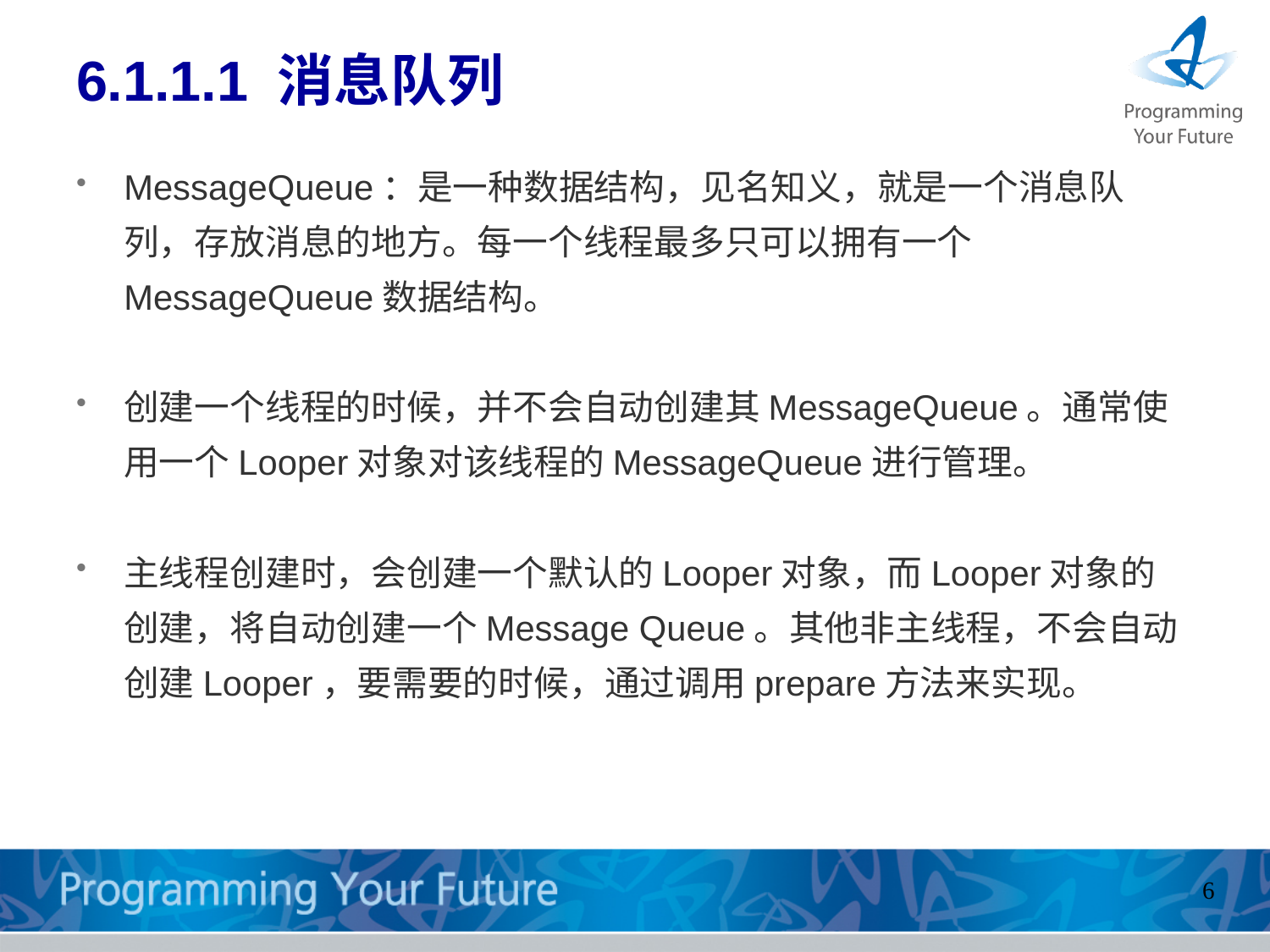

# 6.1.1.1 消息队列
MessageQueue：是一种数据结构，见名知义，就是一个消息队列，存放消息的地方。每一个线程最多只可以拥有一个MessageQueue数据结构。

创建一个线程的时候，并不会自动创建其MessageQueue。通常使用一个Looper对象对该线程的MessageQueue进行管理。

主线程创建时，会创建一个默认的Looper对象，而Looper对象的创建，将自动创建一个Message Queue。其他非主线程，不会自动创建Looper，要需要的时候，通过调用prepare方法来实现。